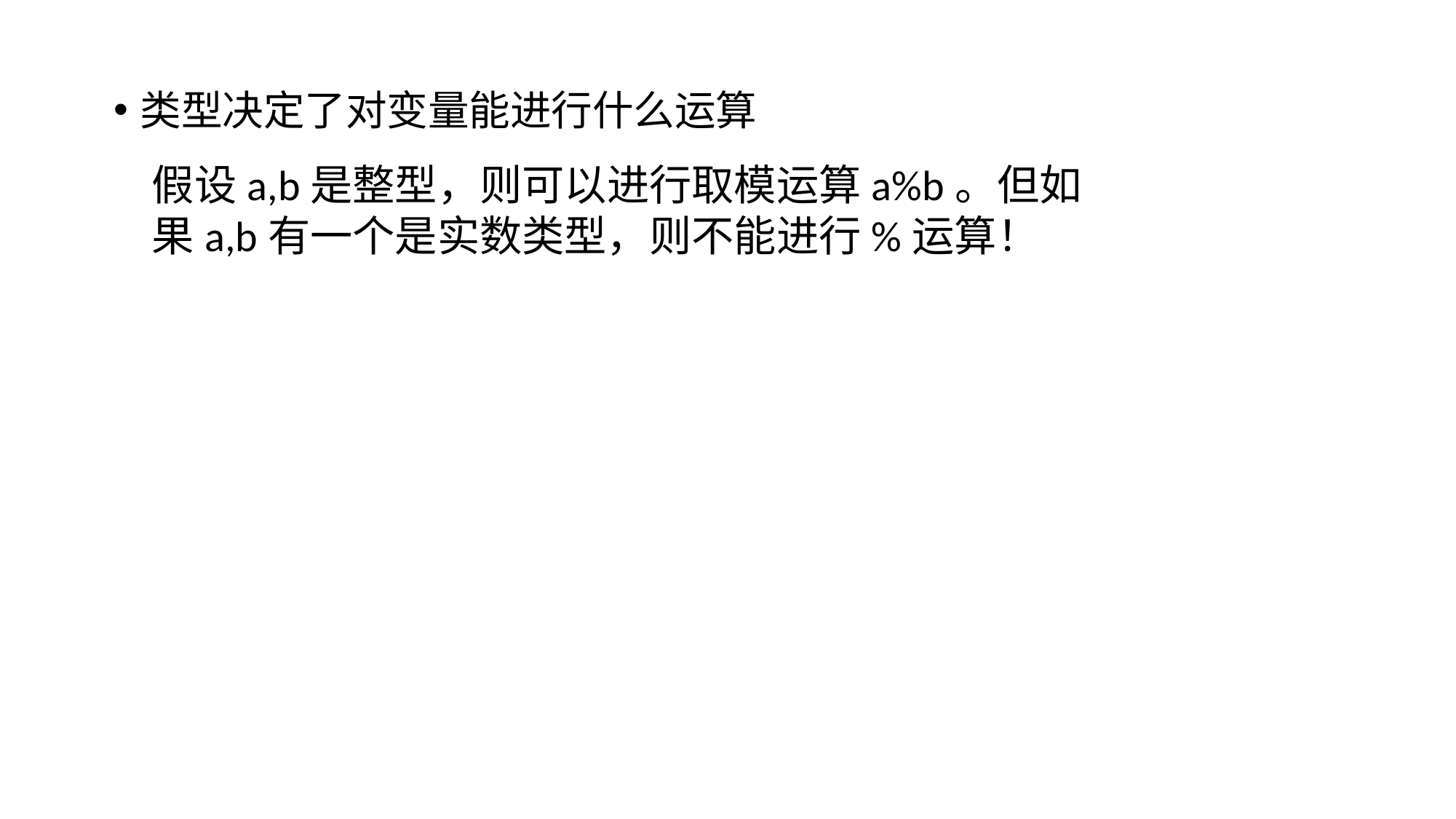

类型决定了对变量能进行什么运算
假设a,b是整型，则可以进行取模运算a%b。但如果a,b有一个是实数类型，则不能进行%运算！